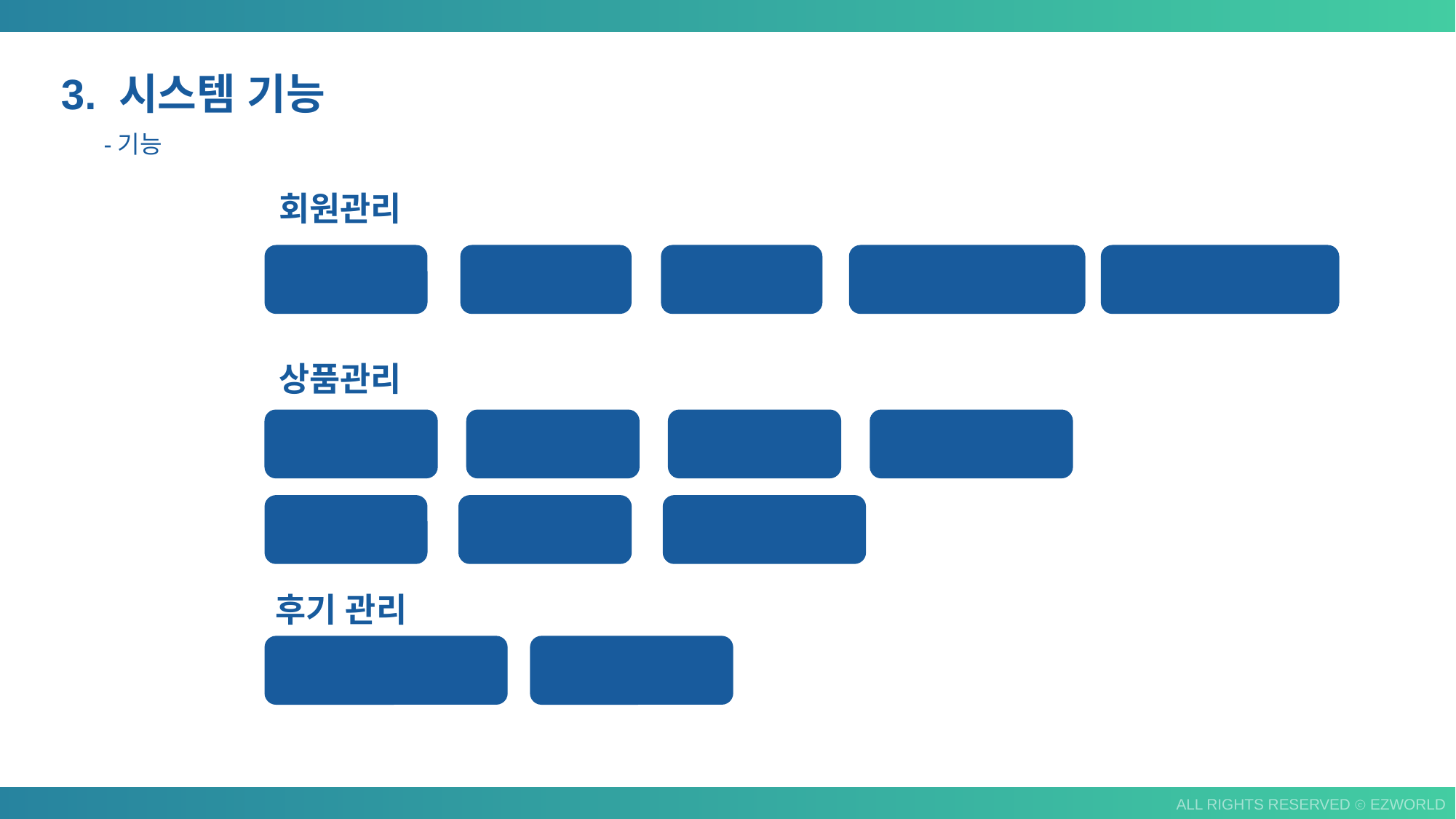

3. 시스템 기능
-기능
회원관리
회원가입
회원탈퇴
로그인
비밀번호 찾기
개인정보수정
상품관리
카테고리
검색정렬
구매
결제시스템
즐겨찾기
장바구니
배송확인
후기 관리
상품별 후기 관리
댓글 관리